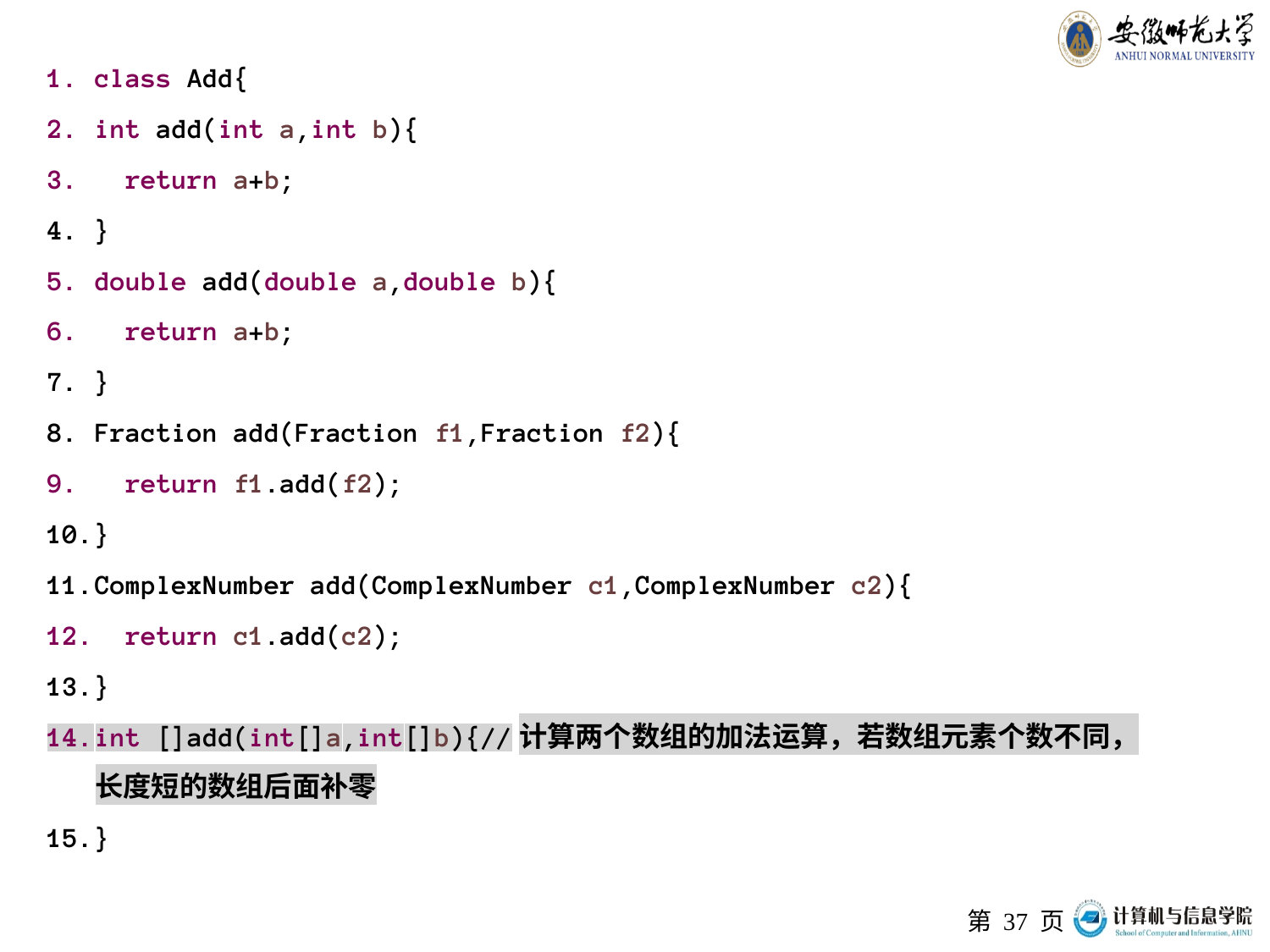

class Add{
int add(int a,int b){
  return a+b;
}
double add(double a,double b){
  return a+b;
}
Fraction add(Fraction f1,Fraction f2){
  return f1.add(f2);
}
ComplexNumber add(ComplexNumber c1,ComplexNumber c2){
  return c1.add(c2);
}
int []add(int[]a,int[]b){//计算两个数组的加法运算，若数组元素个数不同，长度短的数组后面补零
}
第 37 页